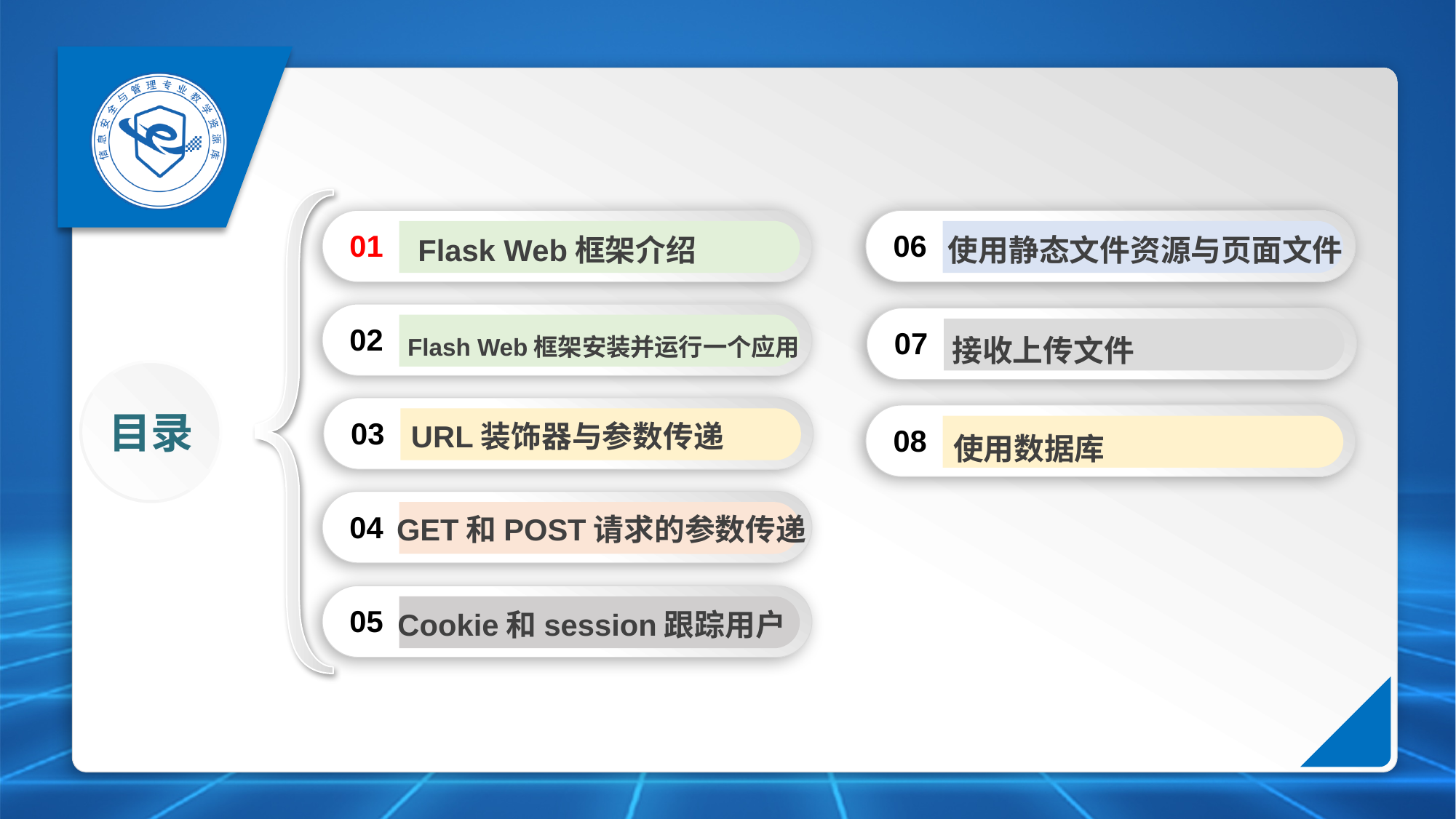

01
Flask Web框架介绍

06
使用静态文件资源与页面文件

02
Flash Web框架安装并运行一个应用

07
接收上传文件

03
URL装饰器与参数传递

08
使用数据库
目录

04
GET和POST请求的参数传递

05
Cookie和session跟踪用户